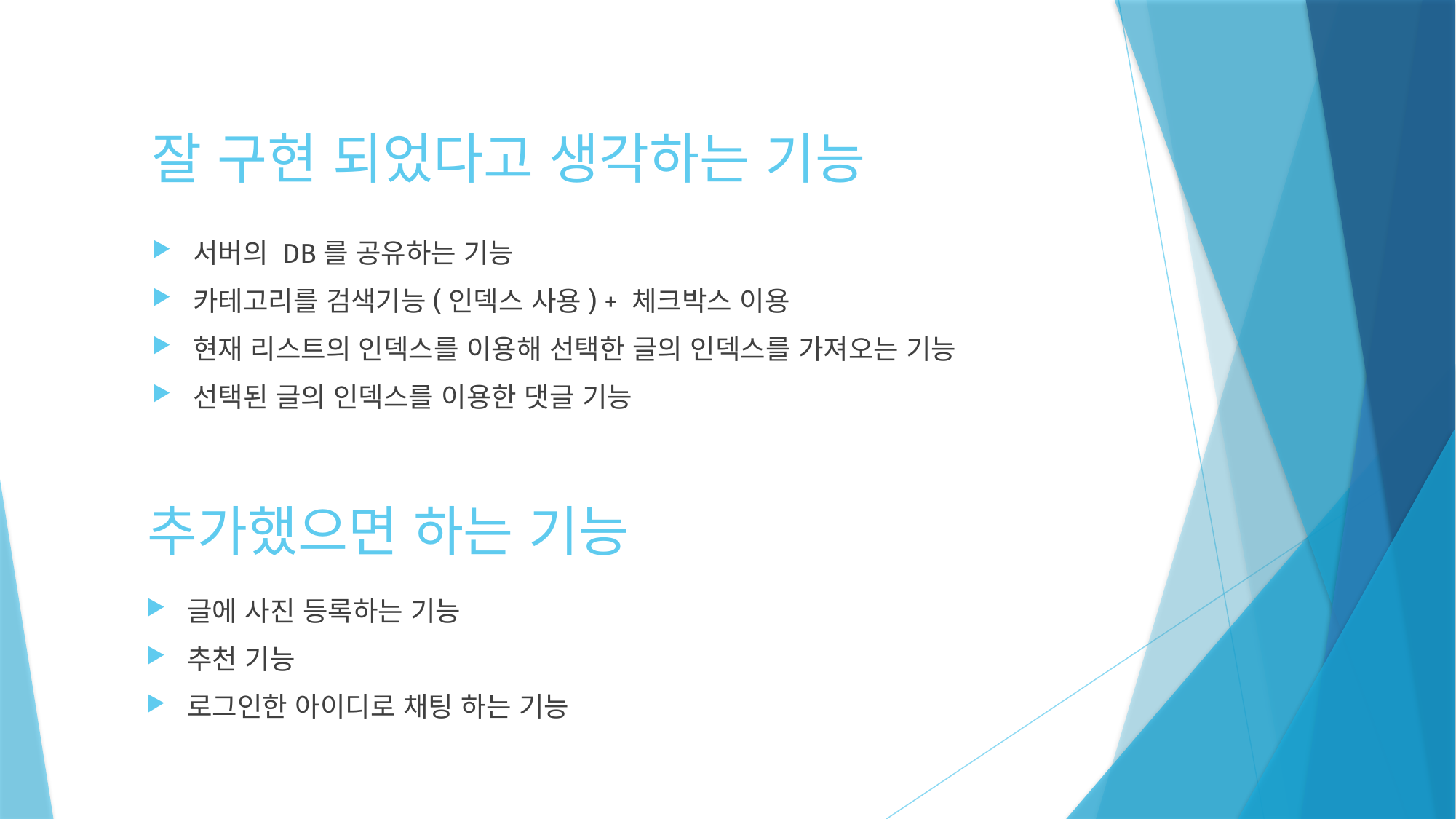

잘 구현 되었다고 생각하는 기능
서버의 DB를 공유하는 기능
카테고리를 검색기능(인덱스 사용) + 체크박스 이용
현재 리스트의 인덱스를 이용해 선택한 글의 인덱스를 가져오는 기능
선택된 글의 인덱스를 이용한 댓글 기능
# 추가했으면 하는 기능
글에 사진 등록하는 기능
추천 기능
로그인한 아이디로 채팅 하는 기능